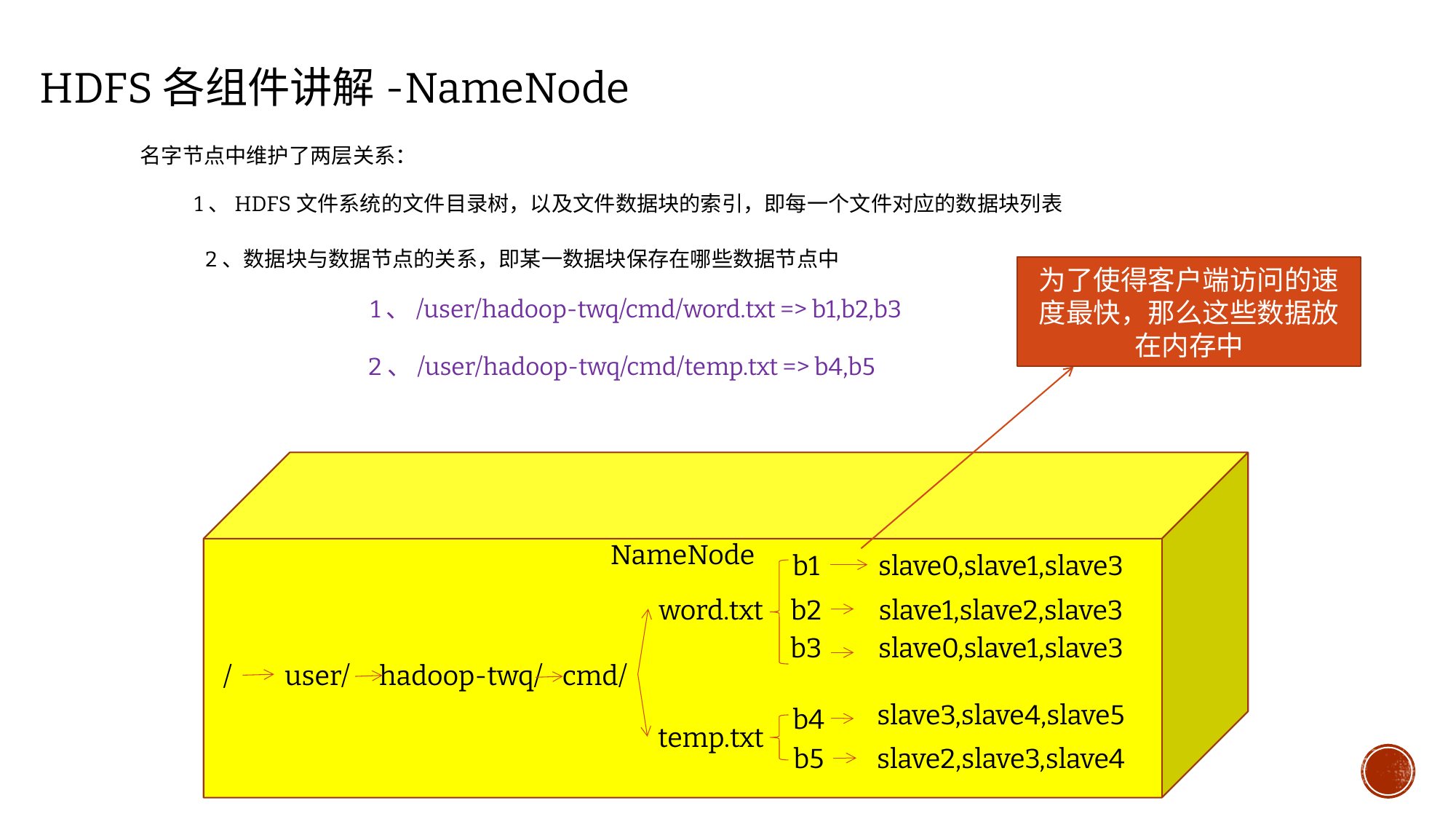

HDFS各组件讲解-NameNode
名字节点中维护了两层关系：
1、HDFS文件系统的文件目录树，以及文件数据块的索引，即每一个文件对应的数据块列表
2、数据块与数据节点的关系，即某一数据块保存在哪些数据节点中
为了使得客户端访问的速度最快，那么这些数据放在内存中
1、/user/hadoop-twq/cmd/word.txt => b1,b2,b3
2、/user/hadoop-twq/cmd/temp.txt => b4,b5
NameNode

b1
slave0,slave1,slave3

word.txt
b2
slave1,slave2,slave3
b3
slave0,slave1,slave3
user/
hadoop-twq/
cmd/
/
slave3,slave4,slave5
b4
temp.txt

b5
slave2,slave3,slave4